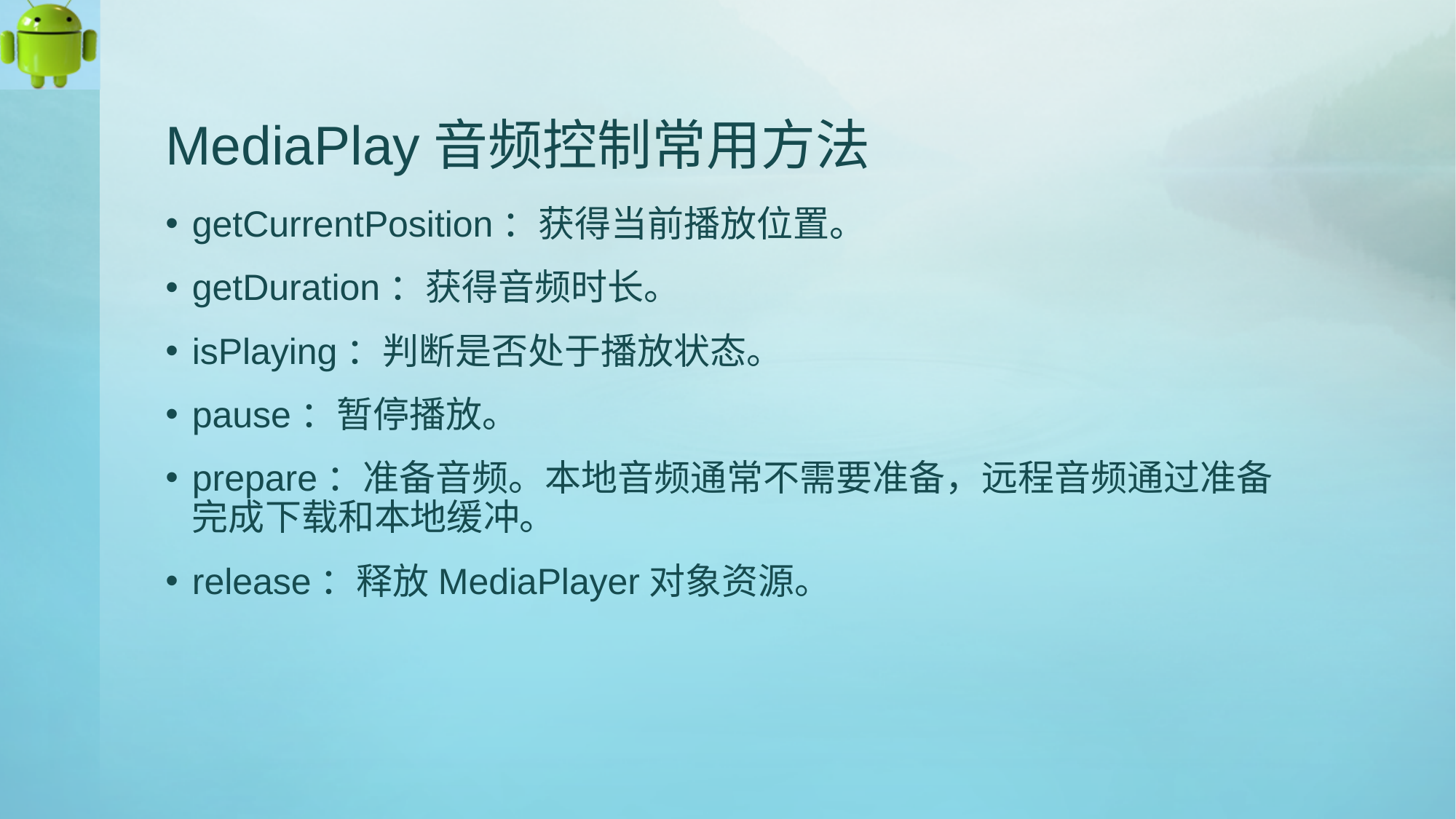

# MediaPlay音频控制常用方法
getCurrentPosition：获得当前播放位置。
getDuration：获得音频时长。
isPlaying：判断是否处于播放状态。
pause：暂停播放。
prepare：准备音频。本地音频通常不需要准备，远程音频通过准备完成下载和本地缓冲。
release：释放MediaPlayer对象资源。